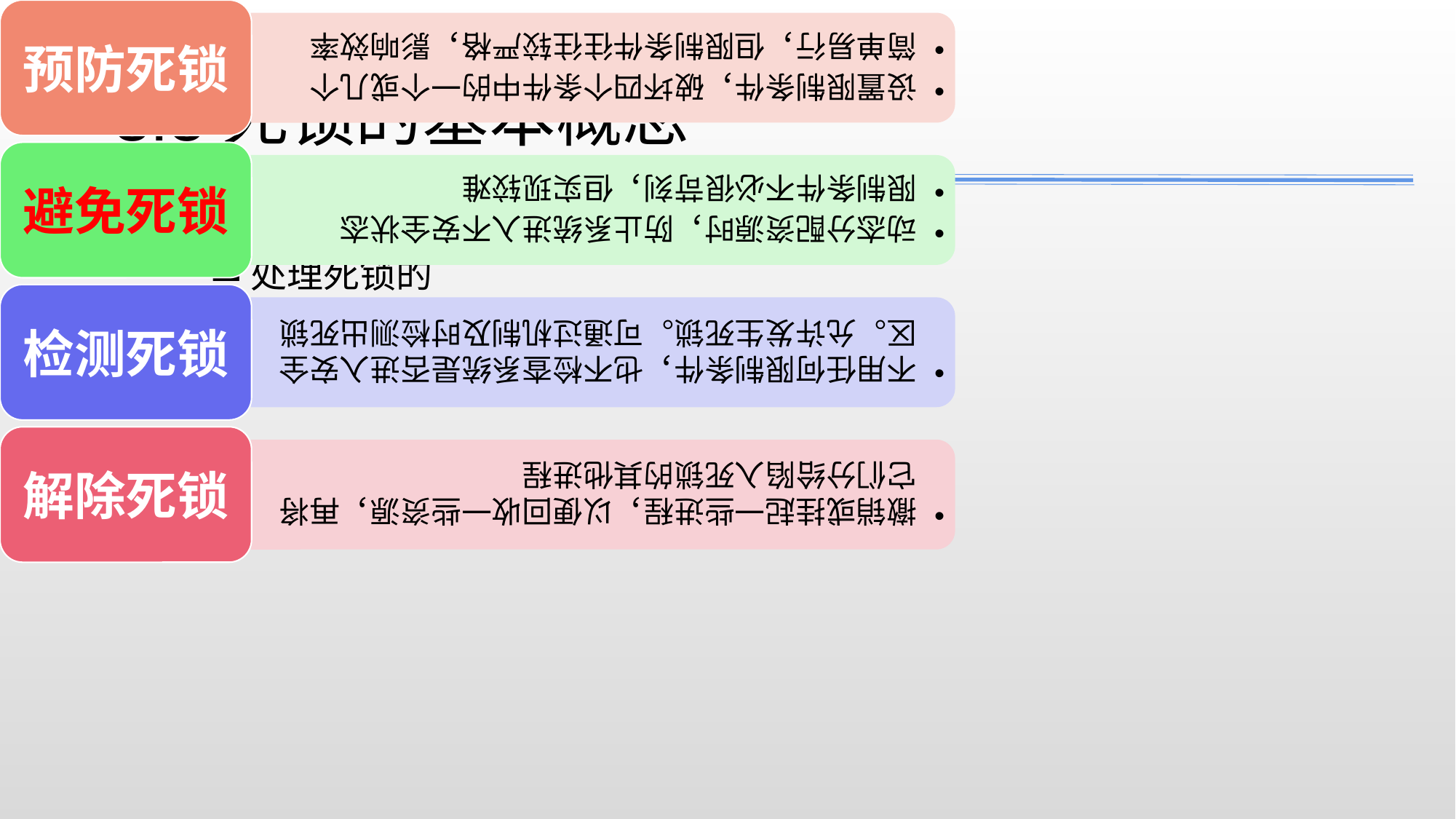

3.5死锁的基本概念

处理死锁的
“四大方法”

设置限制条件，破坏四个条件中的一个或几个
简单易行，但限制条件往往较严格，影响效率
预防死锁
动态分配资源时，防止系统进入不安全状态
限制条件不必很苛刻，但实现较难
避免死锁
不用任何限制条件，也不检查系统是否进入安全区。允许发生死锁。可通过机制及时检测出死锁
检测死锁
撤销或挂起一些进程，以便回收一些资源，再将它们分给陷入死锁的其他进程
解除死锁